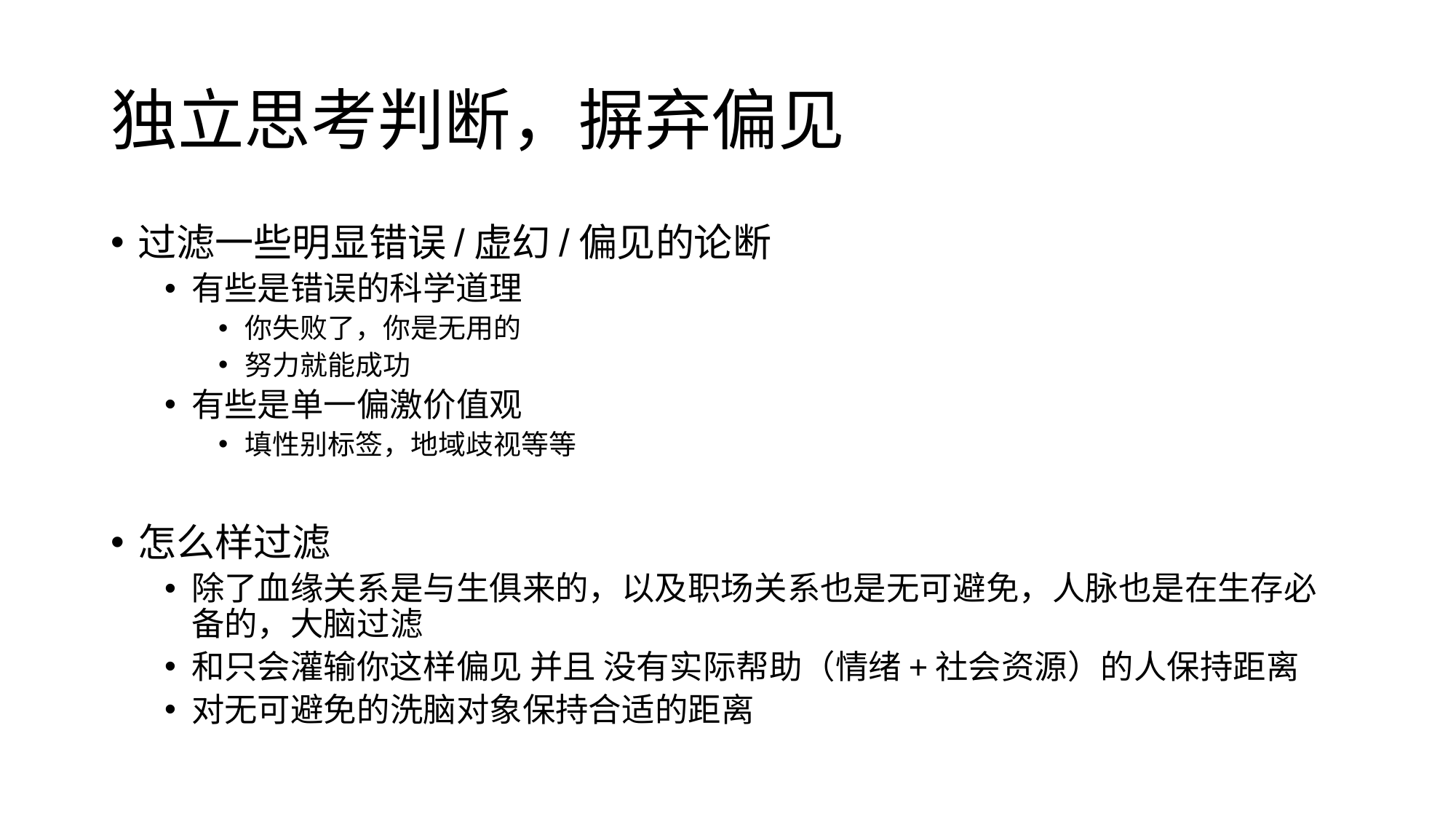

# 独立思考判断，摒弃偏见
过滤一些明显错误/虚幻/偏见的论断
有些是错误的科学道理
你失败了，你是无用的
努力就能成功
有些是单一偏激价值观
填性别标签，地域歧视等等

怎么样过滤
除了血缘关系是与生俱来的，以及职场关系也是无可避免，人脉也是在生存必备的，大脑过滤
和只会灌输你这样偏见 并且 没有实际帮助（情绪+社会资源）的人保持距离
对无可避免的洗脑对象保持合适的距离